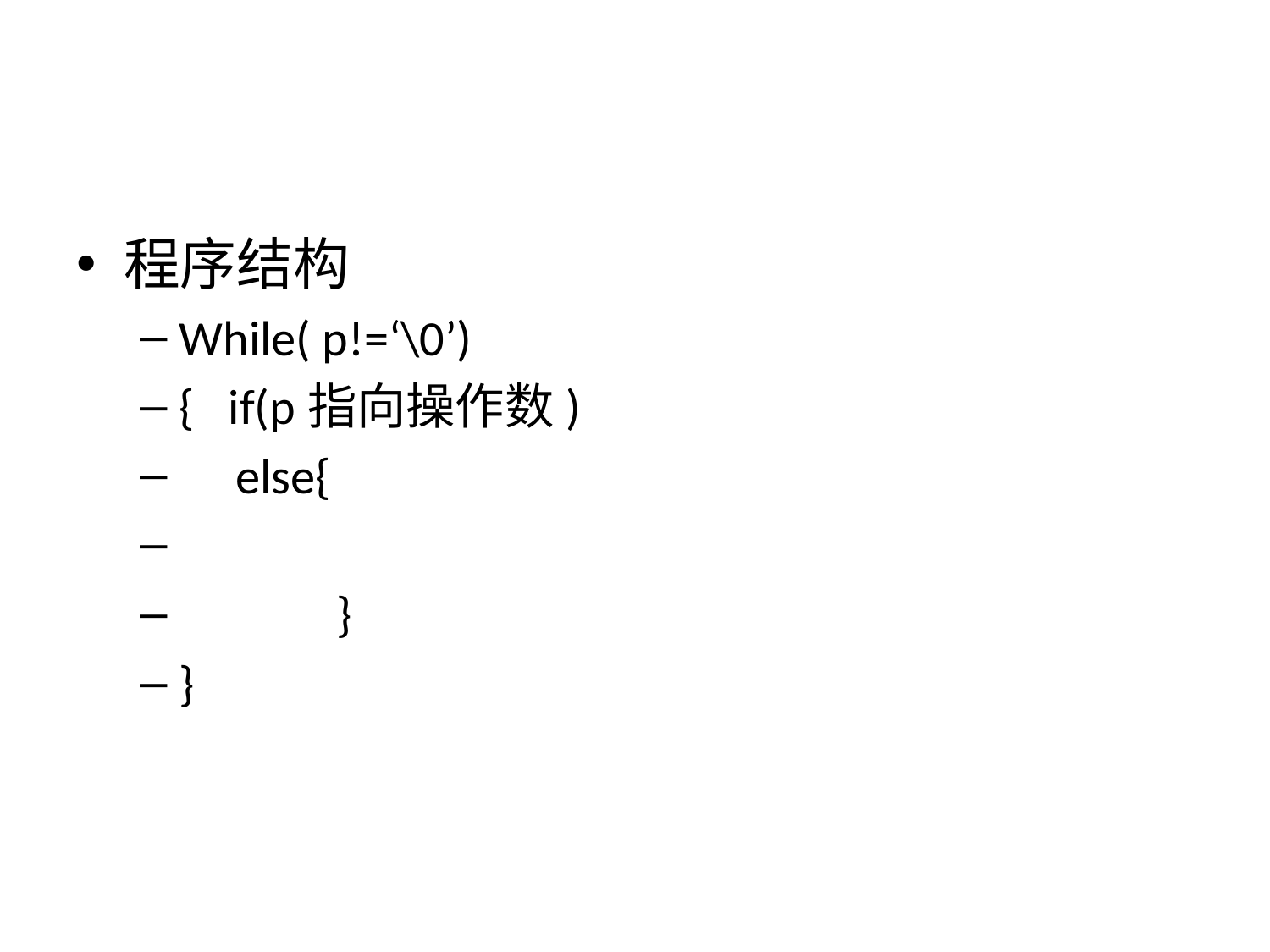

#
程序结构
While( p!=‘\0’)
{   if(p指向操作数)
     else{

              }
}